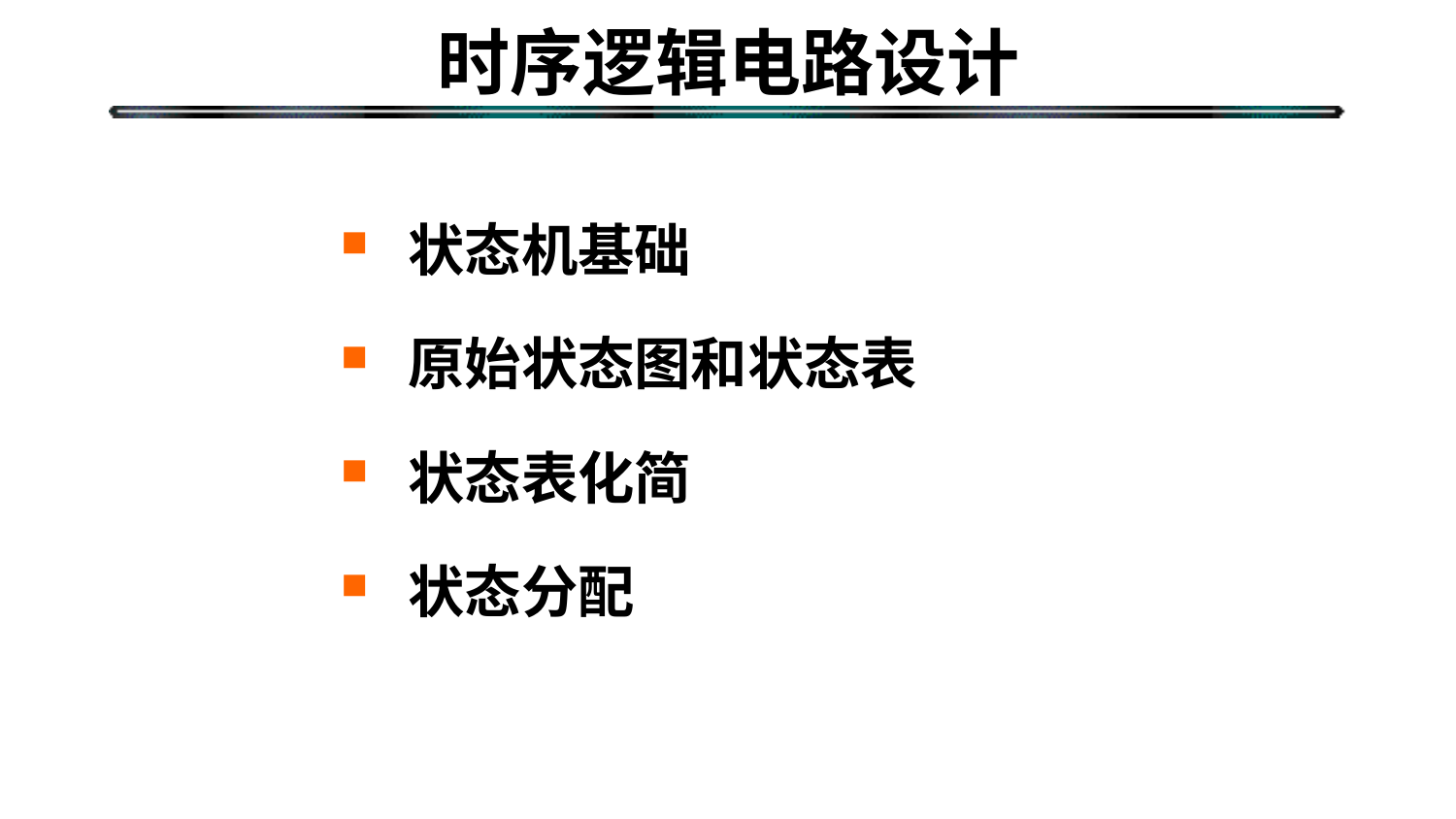

# 时序逻辑电路设计
 状态机基础
 原始状态图和状态表
 状态表化简
 状态分配
56